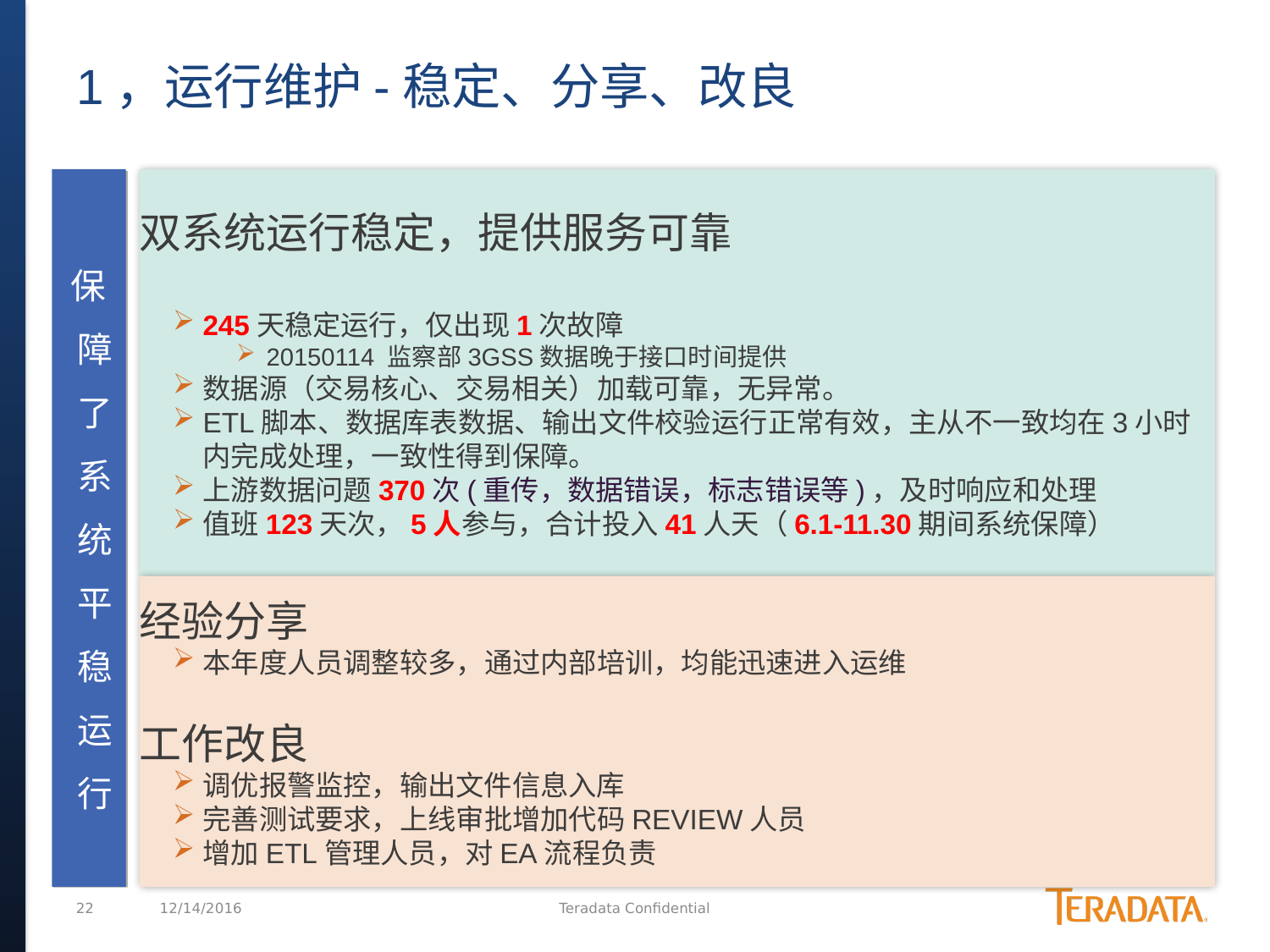

# 1，运行维护-稳定、分享、改良
保障了系统平稳运行
双系统运行稳定，提供服务可靠

245天稳定运行，仅出现1次故障
20150114 监察部3GSS数据晚于接口时间提供
数据源（交易核心、交易相关）加载可靠，无异常。
ETL脚本、数据库表数据、输出文件校验运行正常有效，主从不一致均在3小时内完成处理，一致性得到保障。
上游数据问题370次(重传，数据错误，标志错误等)，及时响应和处理
值班123天次，5人参与，合计投入41人天（6.1-11.30期间系统保障）
经验分享
本年度人员调整较多，通过内部培训，均能迅速进入运维

工作改良
调优报警监控，输出文件信息入库
完善测试要求，上线审批增加代码REVIEW人员
增加ETL管理人员，对EA流程负责